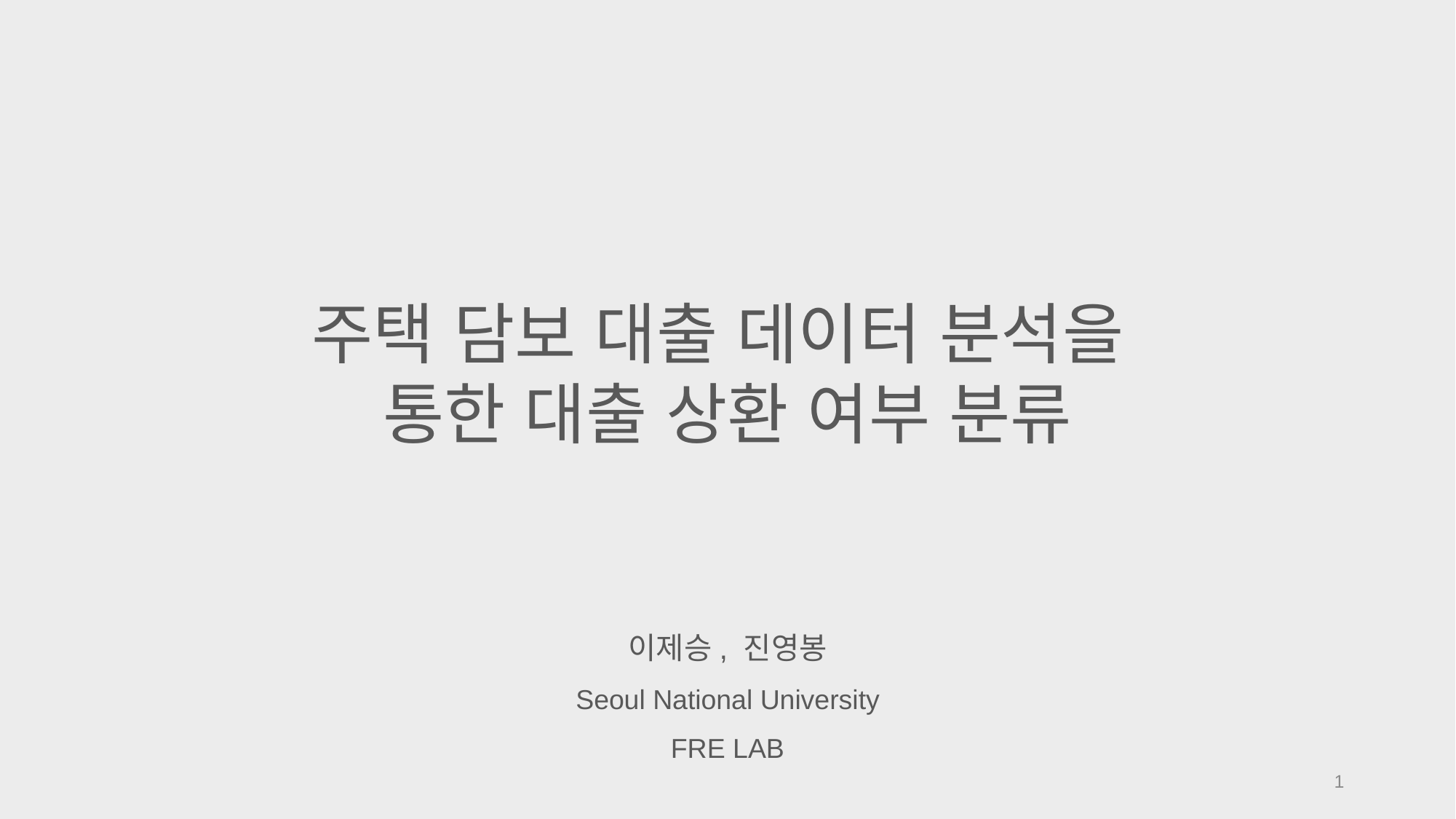

주택 담보 대출 데이터 분석을
통한 대출 상환 여부 분류
이제승, 진영봉
Seoul National University
FRE LAB
1